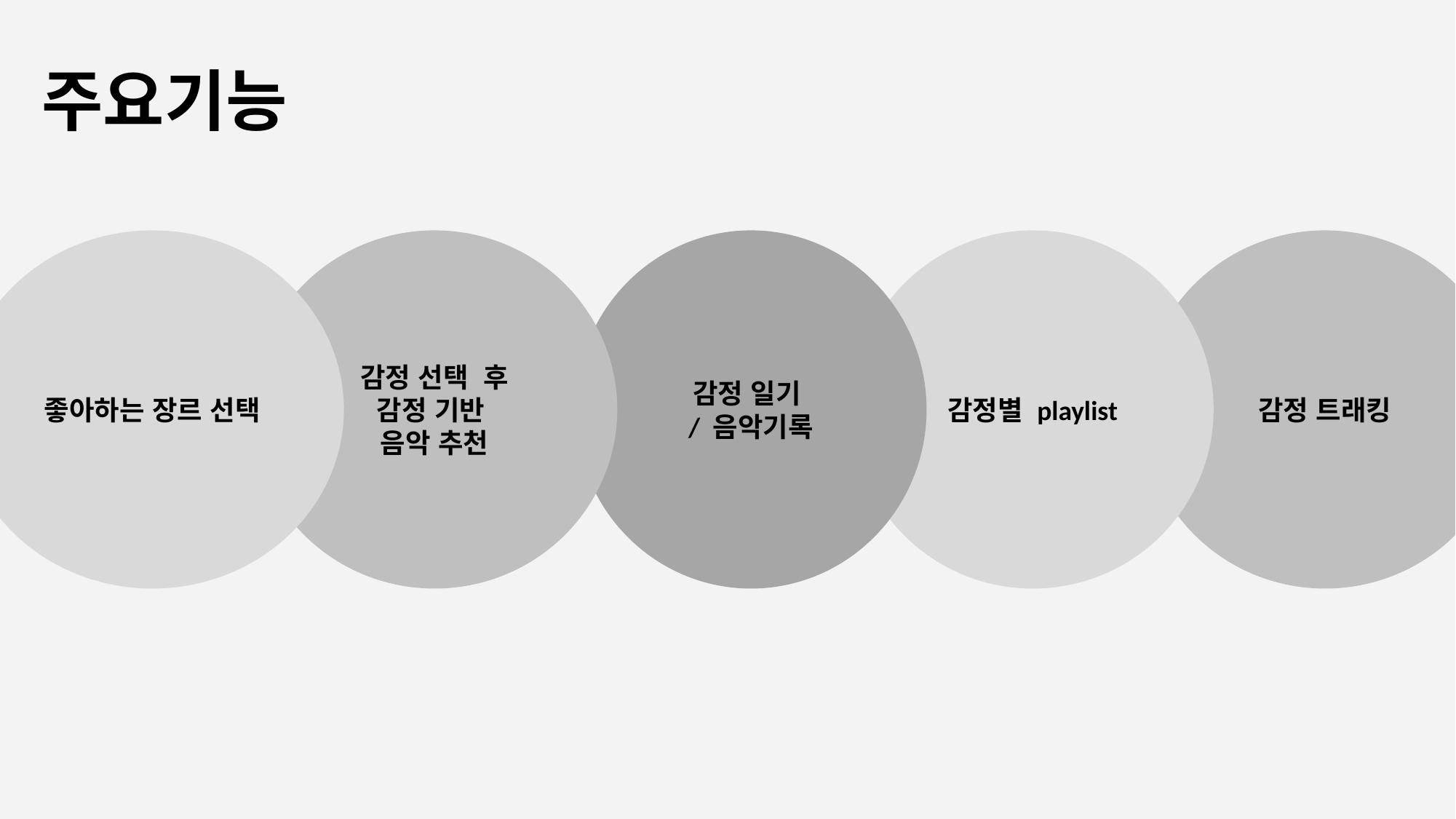

# 주요기능
감정 선택  후
감정 기반
음악 추천
감정 일기
/ 음악기록
감정별 playlist
감정 트래킹
좋아하는 장르 선택